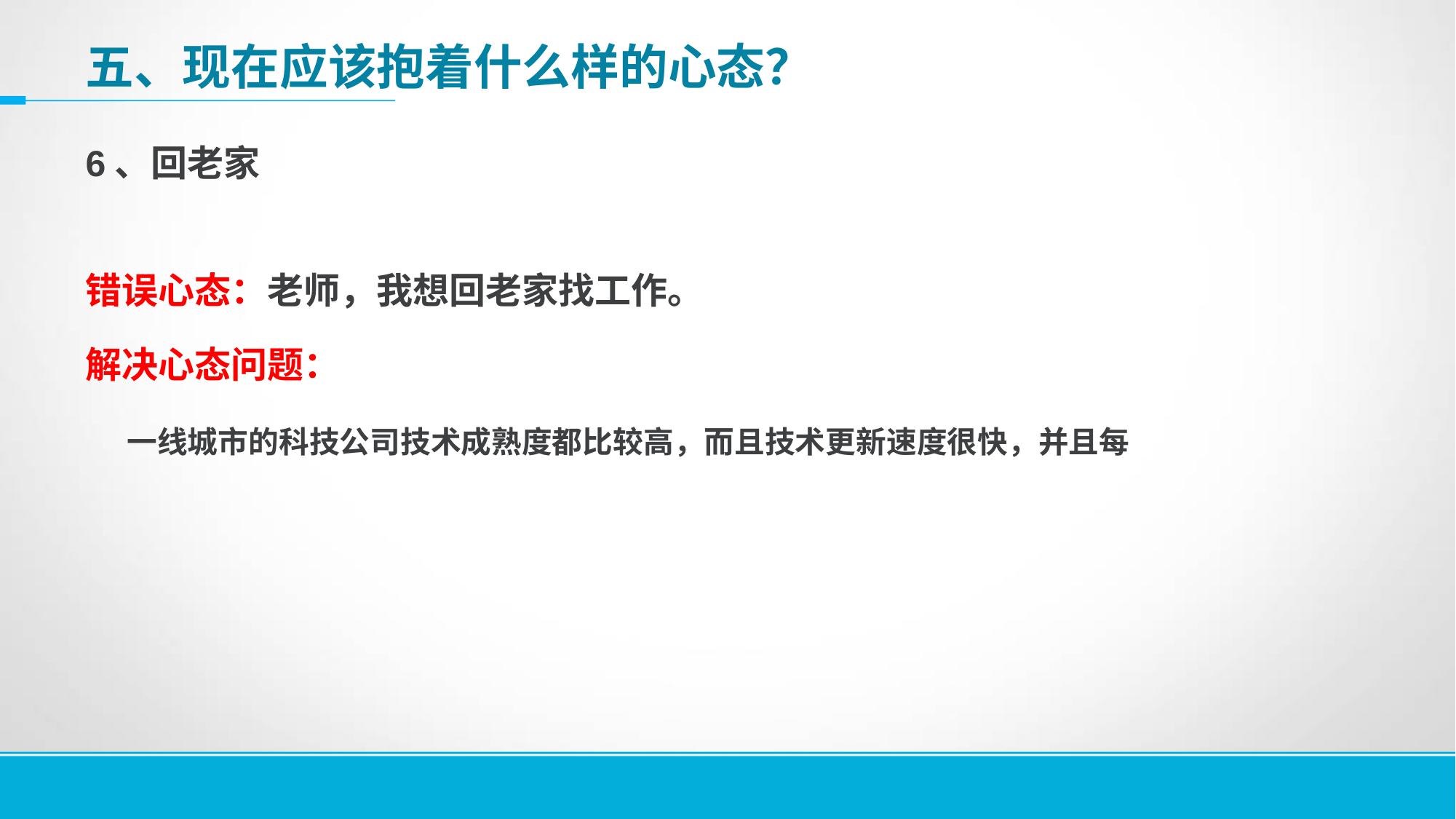

# 五、现在应该抱着什么样的心态？
6、回老家

错误心态：老师，我想回老家找工作。
解决心态问题：
    一线城市的科技公司技术成熟度都比较高，而且技术更新速度很快，并且每                                                                                                                                                                                                                                                                                                                                                                                                                                                                                                                                                                                                                                                                                                                                                                                                                                                                                                                                                                                                                                                                                                                                                                                                                                                                                                                                                                                                                                                                                                                                                                                                                                                                                                      个人分工明确。即使你在上海干个2年，再回老家做个项目经理都是可以的。如果，你现在就回老家，会发现很多公司都不正规，可能你一个人要做多种类别的工作。这样，会导致你在各个领域都不会精，从长远来看，也并不会发展的特别好。